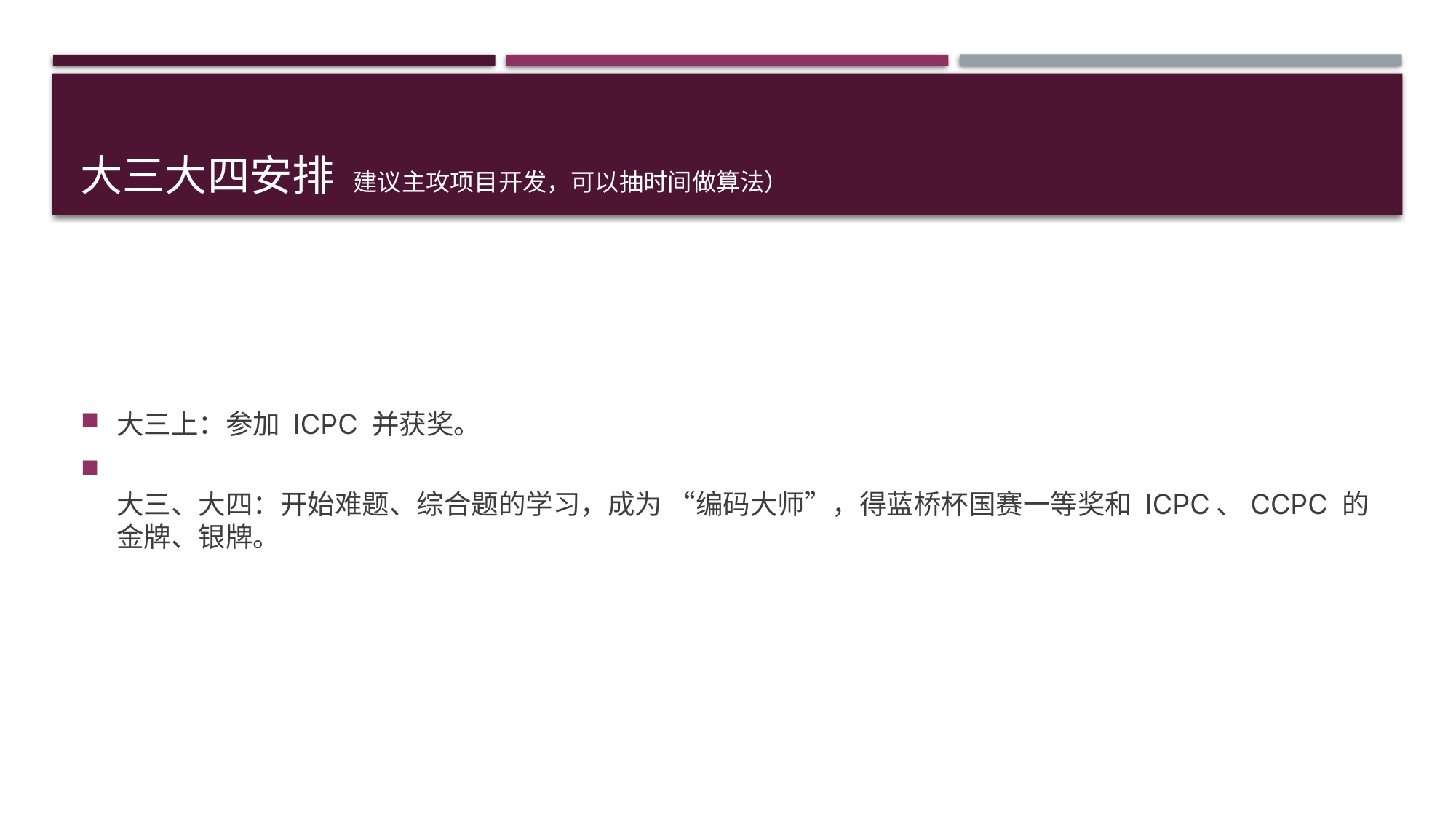

# 大三大四安排  建议主攻项目开发，可以抽时间做算法）
大三上：参加 ICPC 并获奖。
大三、大四：开始难题、综合题的学习，成为 “编码大师”，得蓝桥杯国赛一等奖和 ICPC、CCPC 的金牌、银牌。